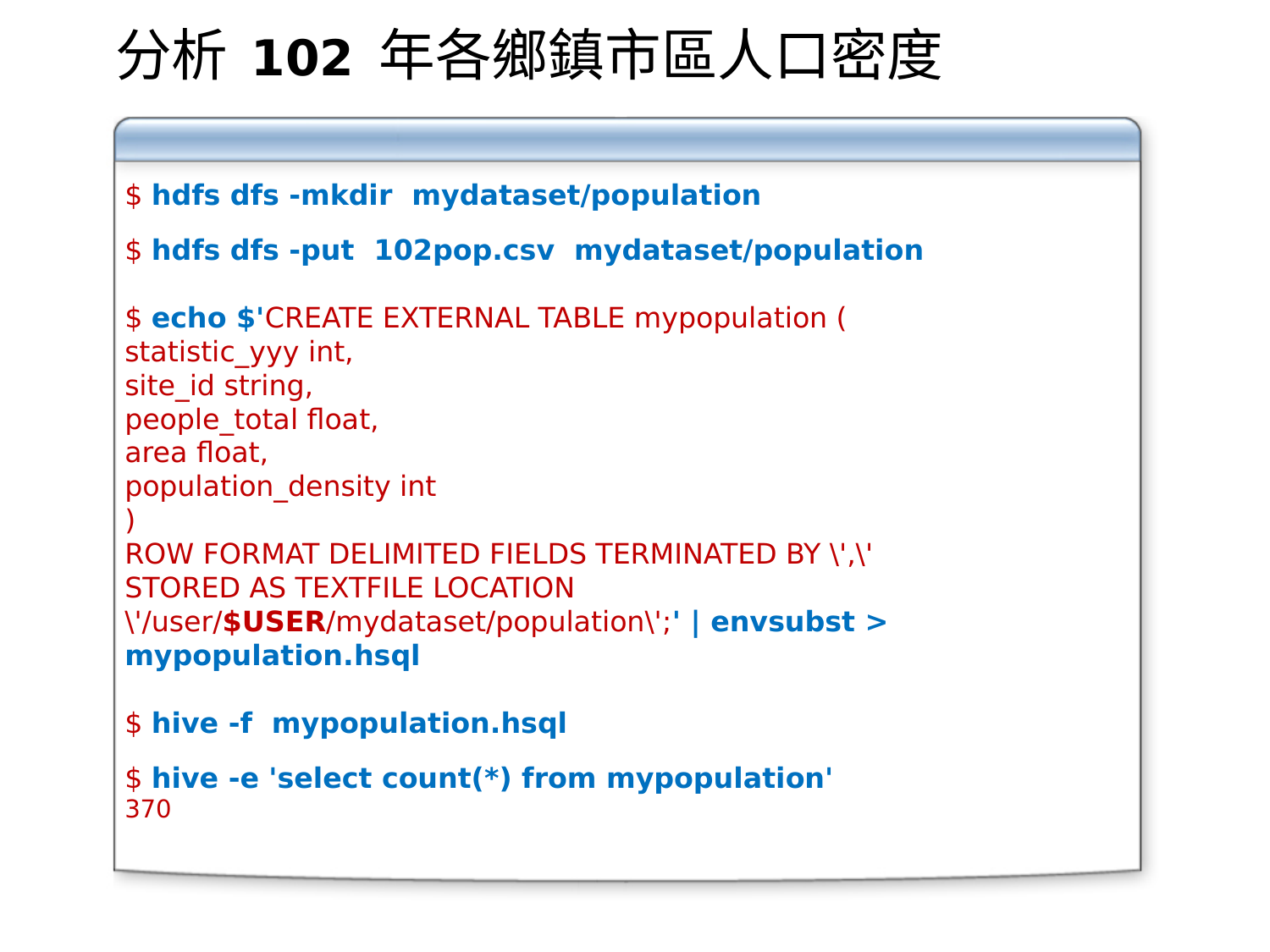

分析 102 年各鄉鎮市區人口密度
$ hdfs dfs -mkdir  mydataset/population

$ hdfs dfs -put  102pop.csv  mydataset/population

$ echo $'CREATE EXTERNAL TABLE mypopulation (
statistic_yyy int,
site_id string,
people_total float,
area float,
population_density int
)
ROW FORMAT DELIMITED FIELDS TERMINATED BY \',\'
STORED AS TEXTFILE LOCATION \'/user/$USER/mydataset/population\';' | envsubst > mypopulation.hsql

$ hive -f  mypopulation.hsql

$ hive -e 'select count(*) from mypopulation'
370